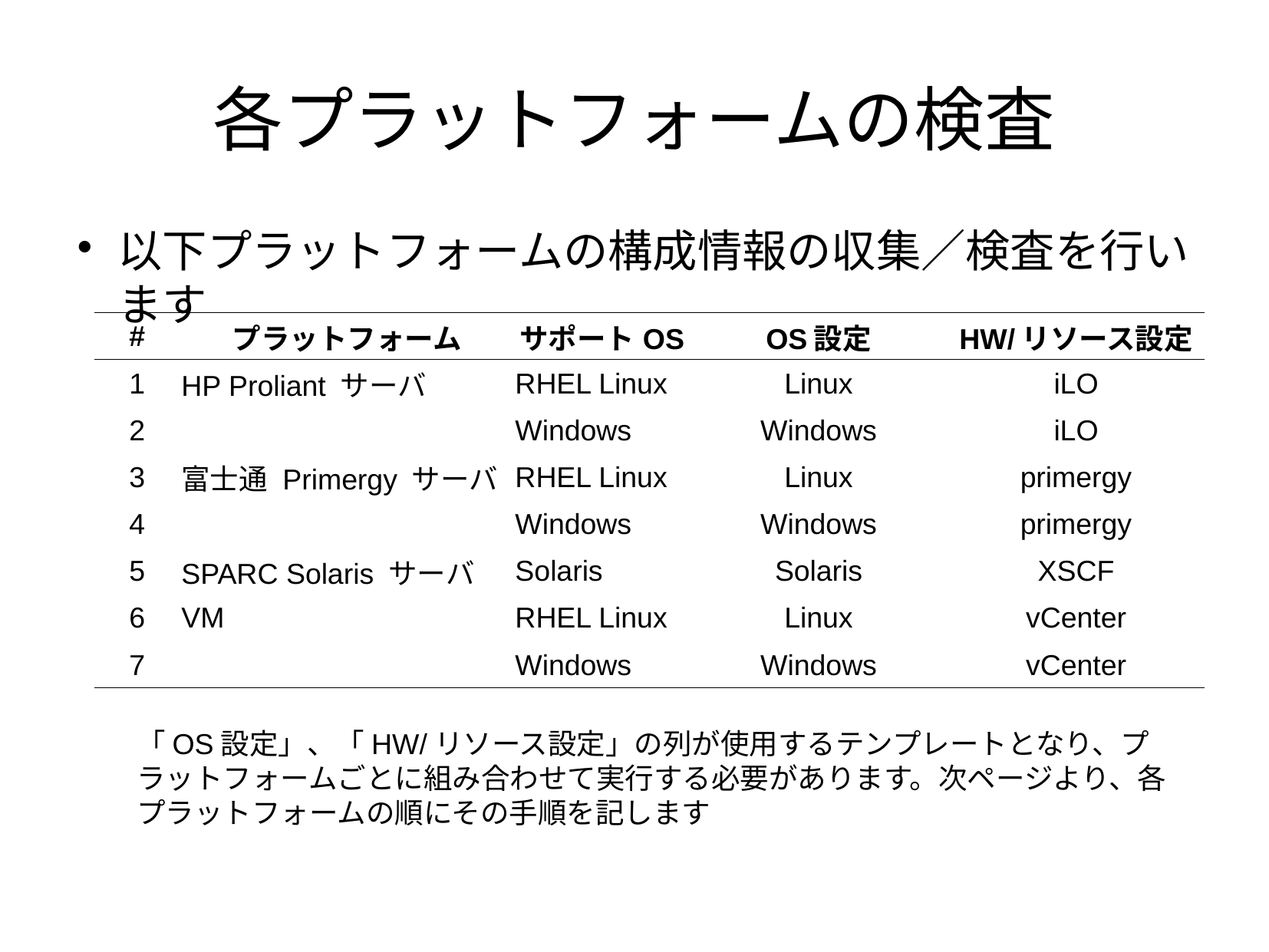

各プラットフォームの検査
以下プラットフォームの構成情報の収集／検査を行います
| # | プラットフォーム | サポートOS | OS設定 | HW/リソース設定 |
| --- | --- | --- | --- | --- |
| 1 | HP Proliant サーバ | RHEL Linux | Linux | iLO |
| 2 |  | Windows | Windows | iLO |
| 3 | 富士通 Primergy サーバ | RHEL Linux | Linux | primergy |
| 4 |  | Windows | Windows | primergy |
| 5 | SPARC Solaris サーバ | Solaris | Solaris | XSCF |
| 6 | VM | RHEL Linux | Linux | vCenter |
| 7 |  | Windows | Windows | vCenter |
「OS設定」、「HW/リソース設定」の列が使用するテンプレートとなり、プラットフォームごとに組み合わせて実行する必要があります。次ページより、各プラットフォームの順にその手順を記します